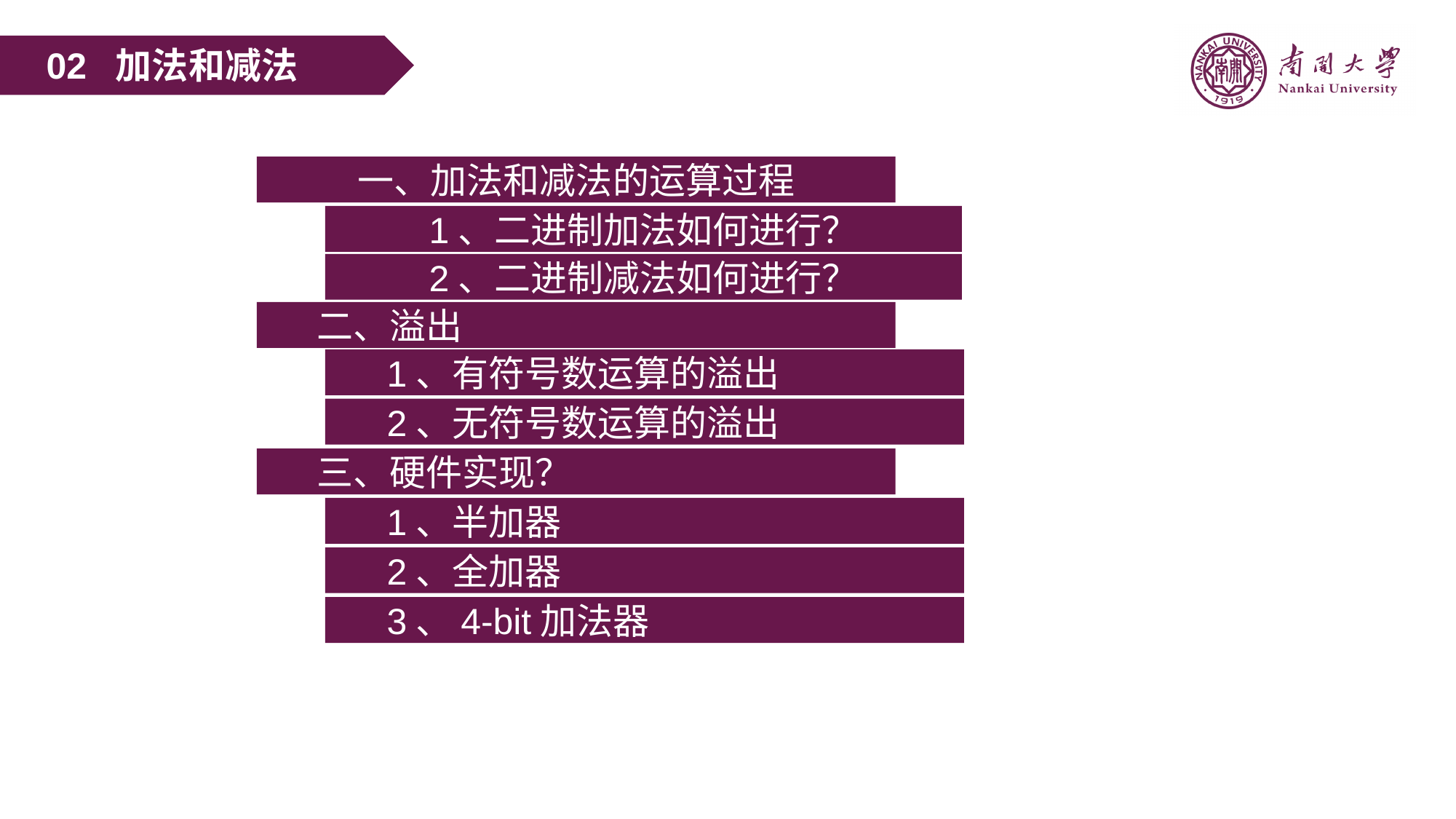

02  加法和减法
一、加法和减法的运算过程
1、二进制加法如何进行？
2、二进制减法如何进行？
     二、溢出
     1、有符号数运算的溢出
     2、无符号数运算的溢出
     三、硬件实现？
     1、半加器
     2、全加器
     3、4-bit加法器